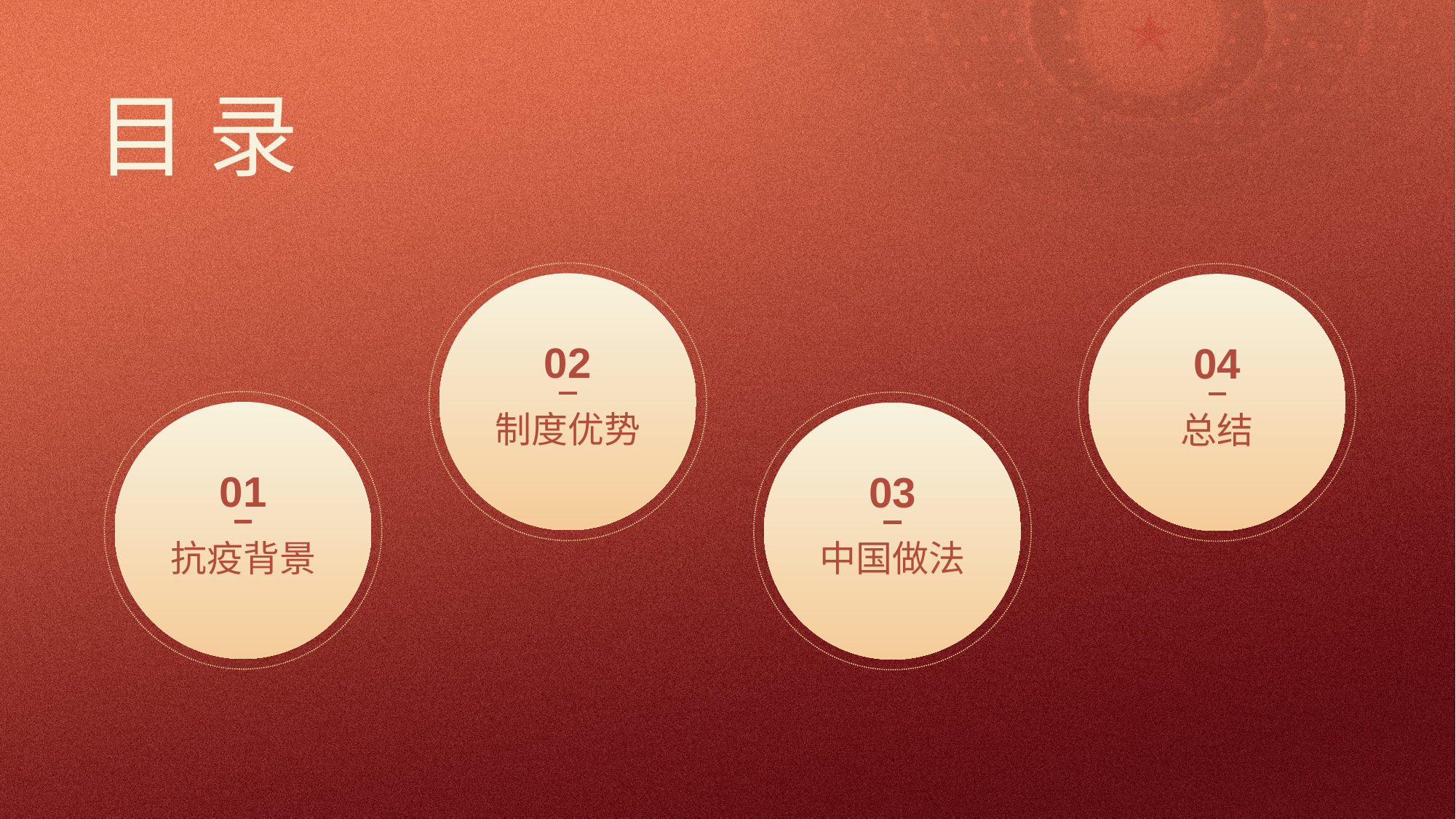

目 录

02
制度优势

04
总结

01
抗疫背景

03
中国做法